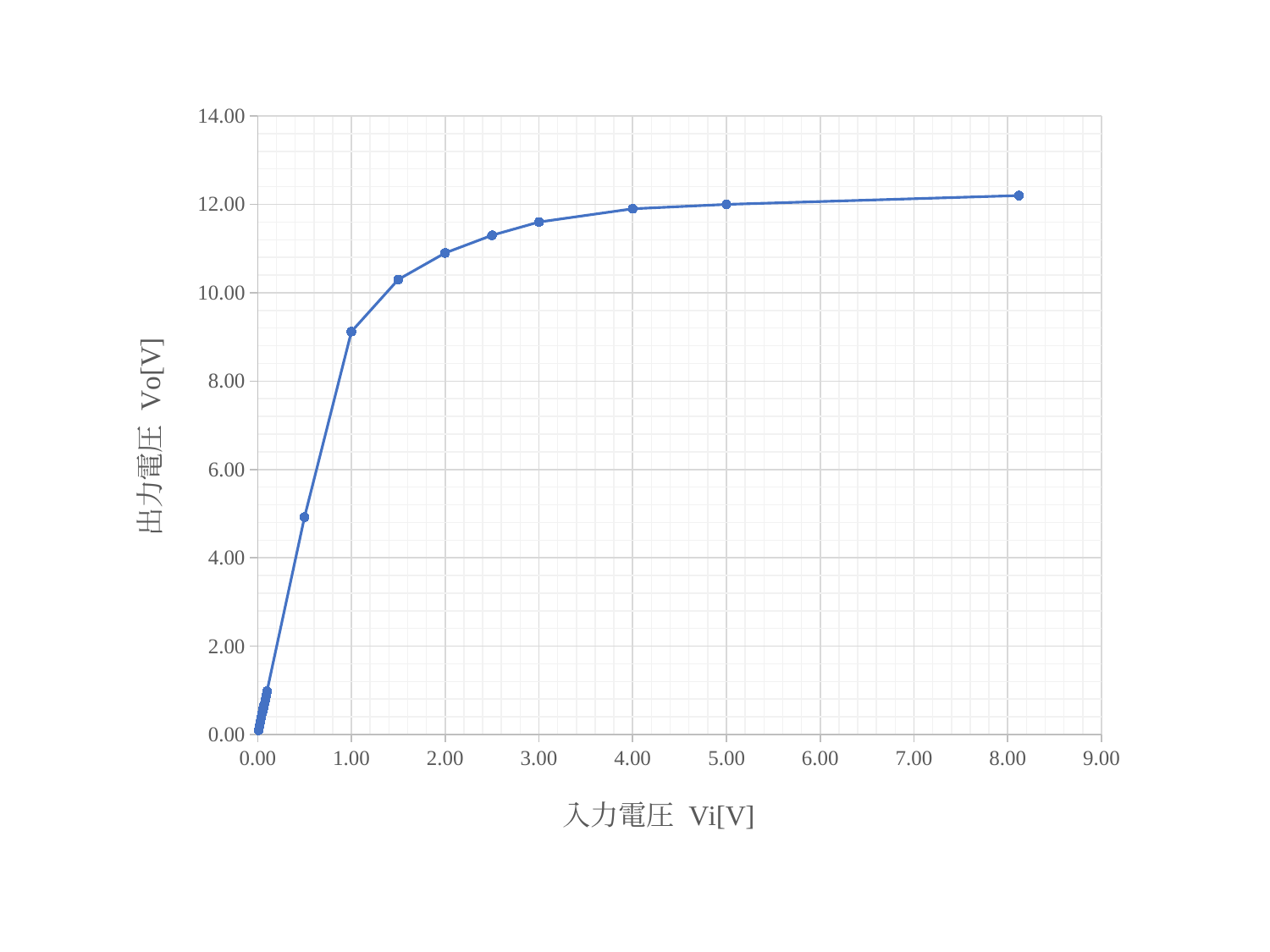

### Chart

| Category | 出力電圧 Vo [V] |
|---|---|